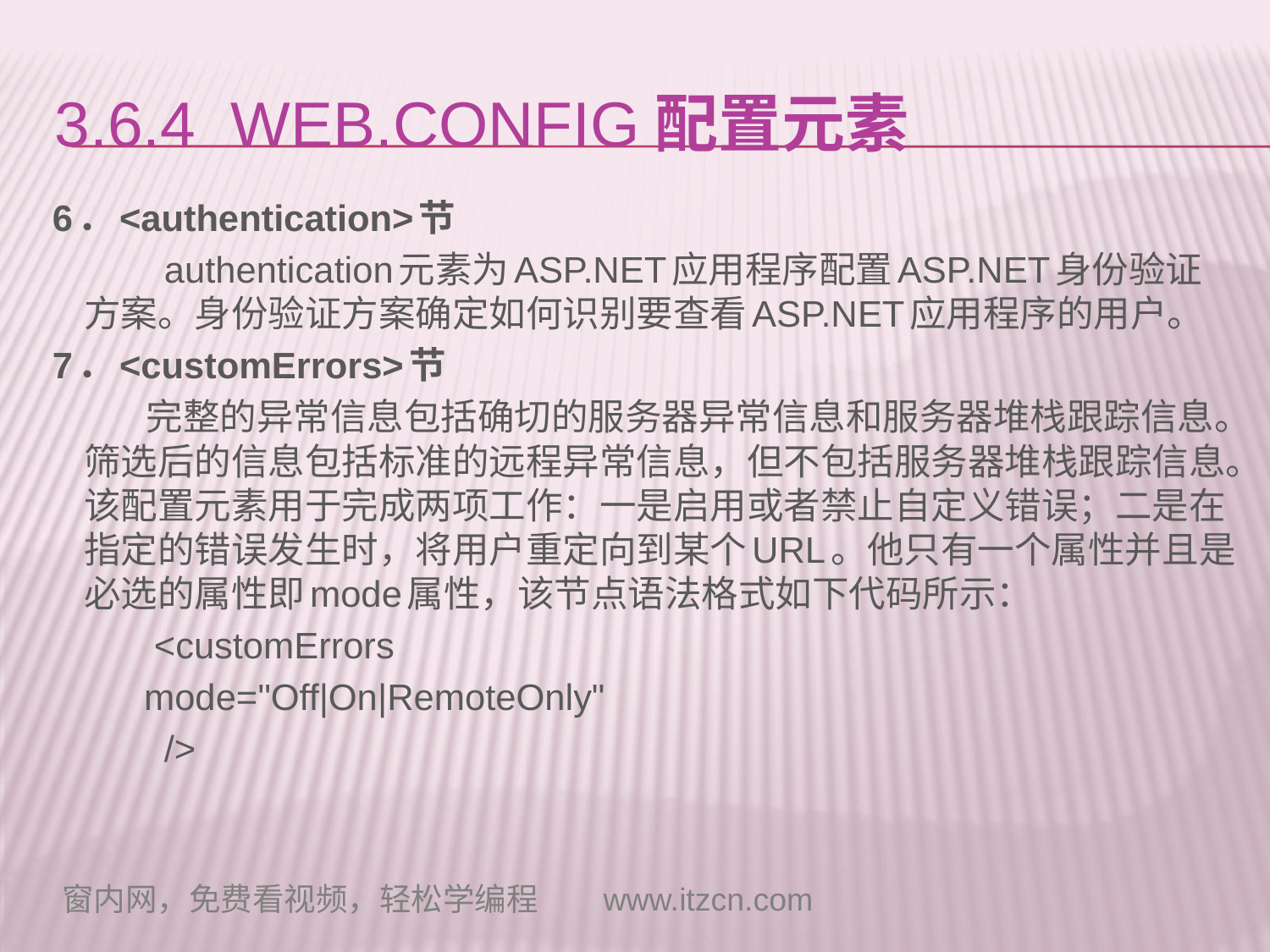

# 3.6.4  Web.config配置元素
 6．<authentication>节
            authentication元素为ASP.NET应用程序配置ASP.NET身份验证方案。身份验证方案确定如何识别要查看ASP.NET应用程序的用户。
 7．<customErrors>节
            完整的异常信息包括确切的服务器异常信息和服务器堆栈跟踪信息。筛选后的信息包括标准的远程异常信息，但不包括服务器堆栈跟踪信息。该配置元素用于完成两项工作：一是启用或者禁止自定义错误；二是在指定的错误发生时，将用户重定向到某个URL。他只有一个属性并且是必选的属性即mode属性，该节点语法格式如下代码所示：
           <customErrors
          mode="Off|On|RemoteOnly"
            />